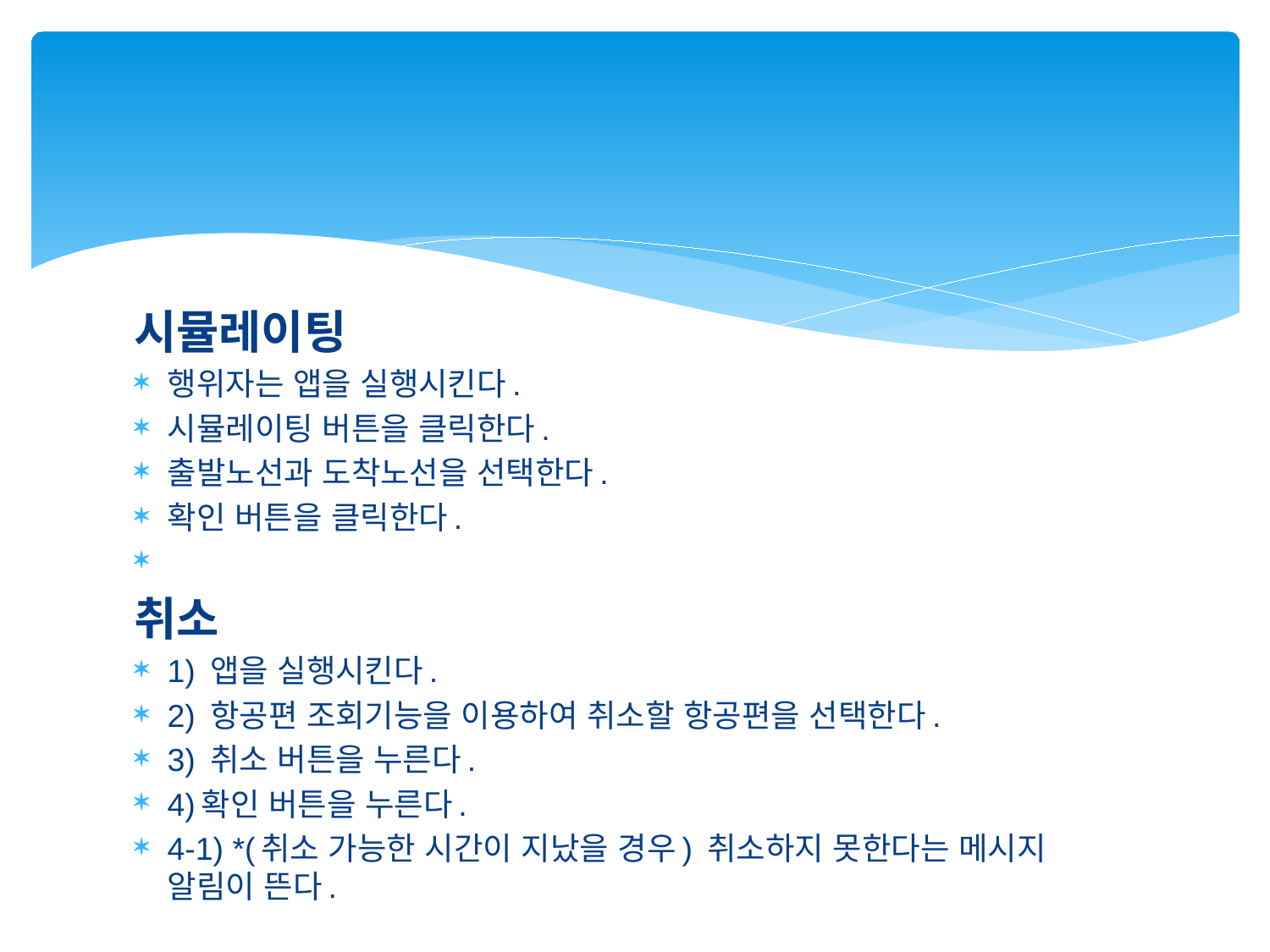

#
시뮬레이팅
행위자는 앱을 실행시킨다.
시뮬레이팅 버튼을 클릭한다.
출발노선과 도착노선을 선택한다.
확인 버튼을 클릭한다.

취소
1) 앱을 실행시킨다.
2) 항공편 조회기능을 이용하여 취소할 항공편을 선택한다.
3) 취소 버튼을 누른다.
4)확인 버튼을 누른다.
4-1) *(취소 가능한 시간이 지났을 경우) 취소하지 못한다는 메시지 알림이 뜬다.